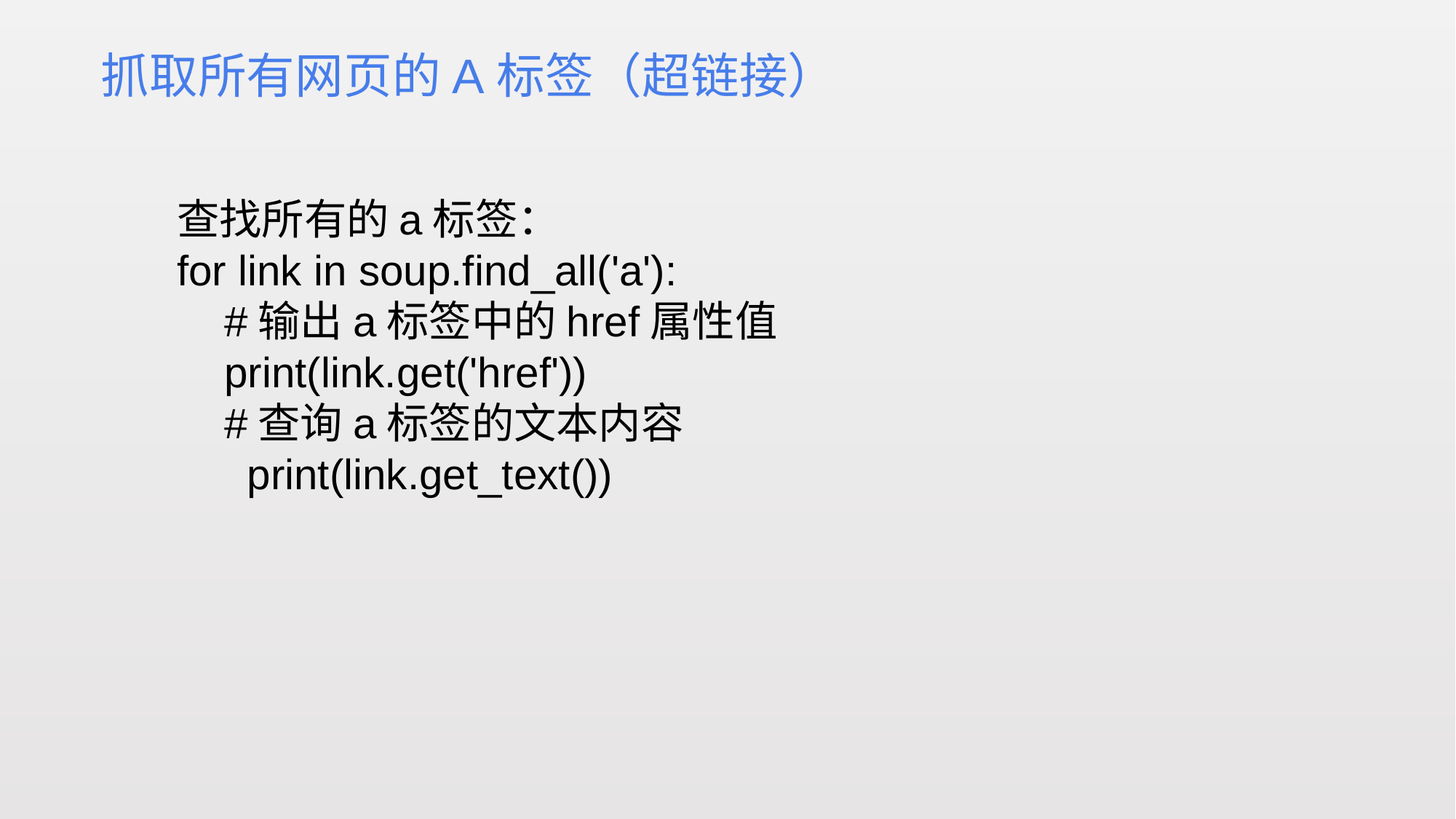

抓取所有网页的A标签（超链接）
查找所有的a标签：for link in soup.find_all('a'):    #输出a标签中的href属性值    print(link.get('href'))    #查询a标签的文本内容    print(link.get_text())